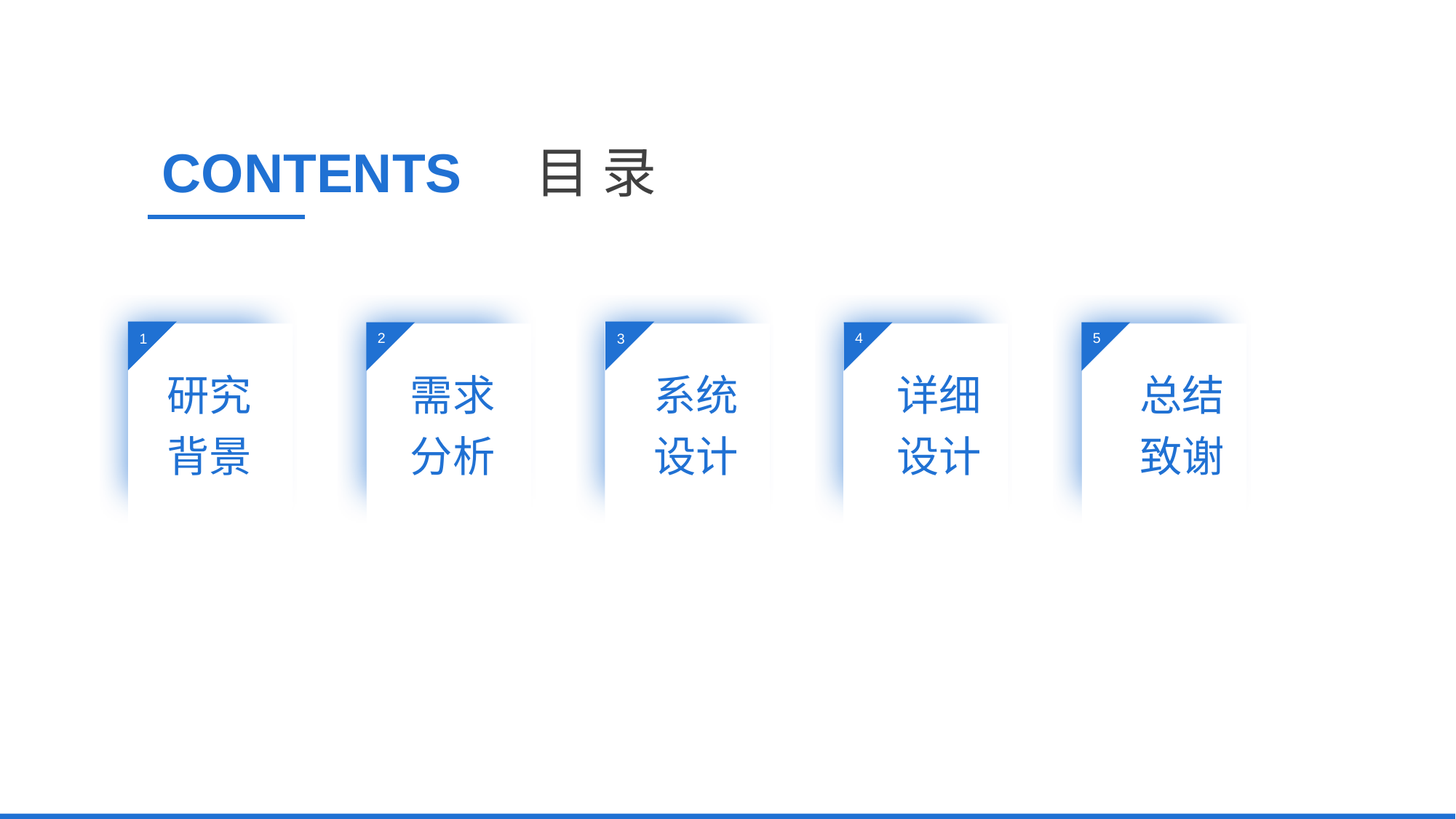

CONTENTS
目 录
2
4
5
1
3

研究
背景
需求
分析
系统
设计
详细
设计
总结
致谢